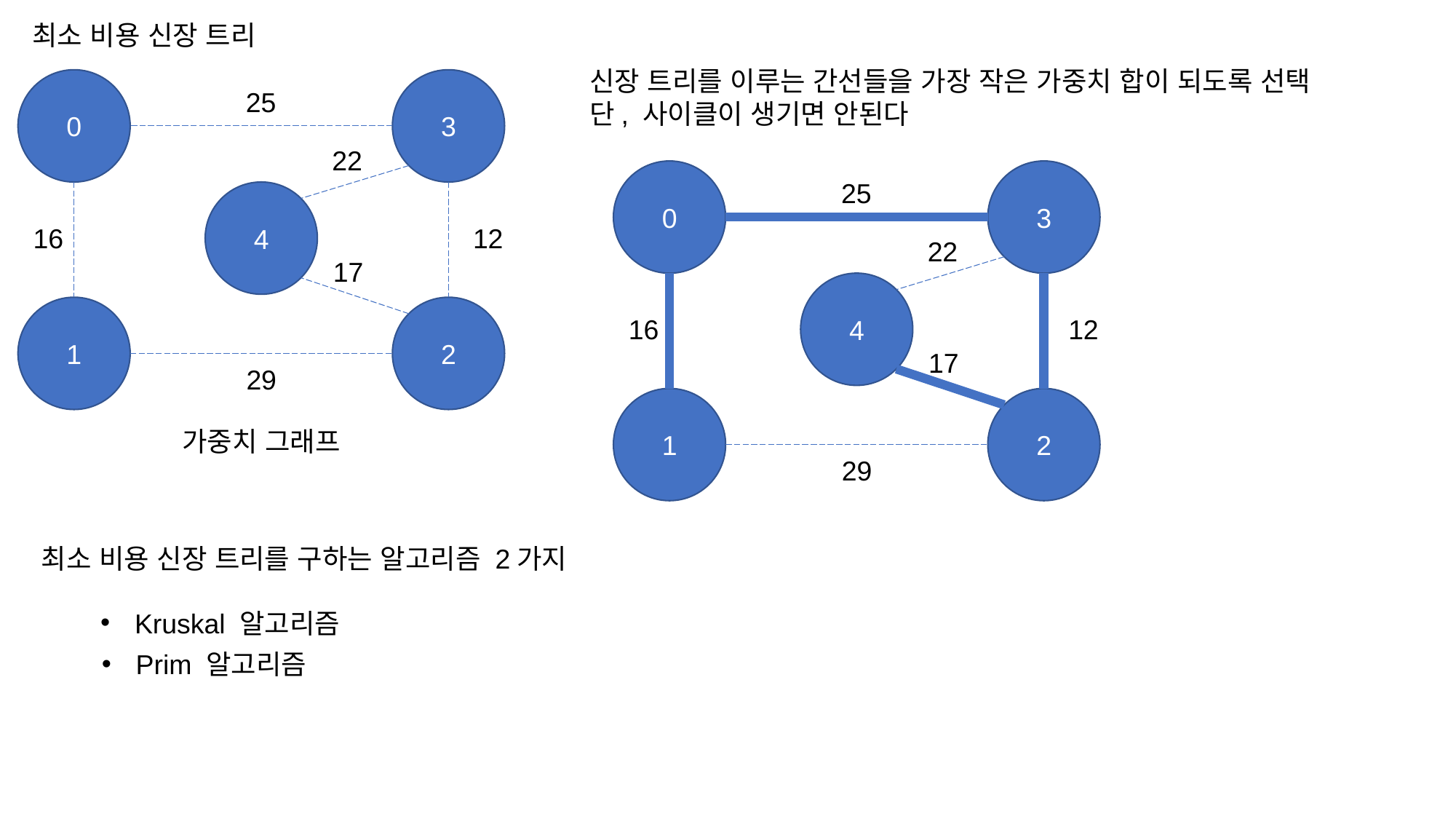

최소 비용 신장 트리
신장 트리를 이루는 간선들을 가장 작은 가중치 합이 되도록 선택
단, 사이클이 생기면 안된다
0
3
25
22
4
16
12
17
1
2
29
0
3
25
22
4
16
12
17
1
2
29
가중치 그래프
최소 비용 신장 트리를 구하는 알고리즘 2가지
Kruskal 알고리즘
Prim 알고리즘